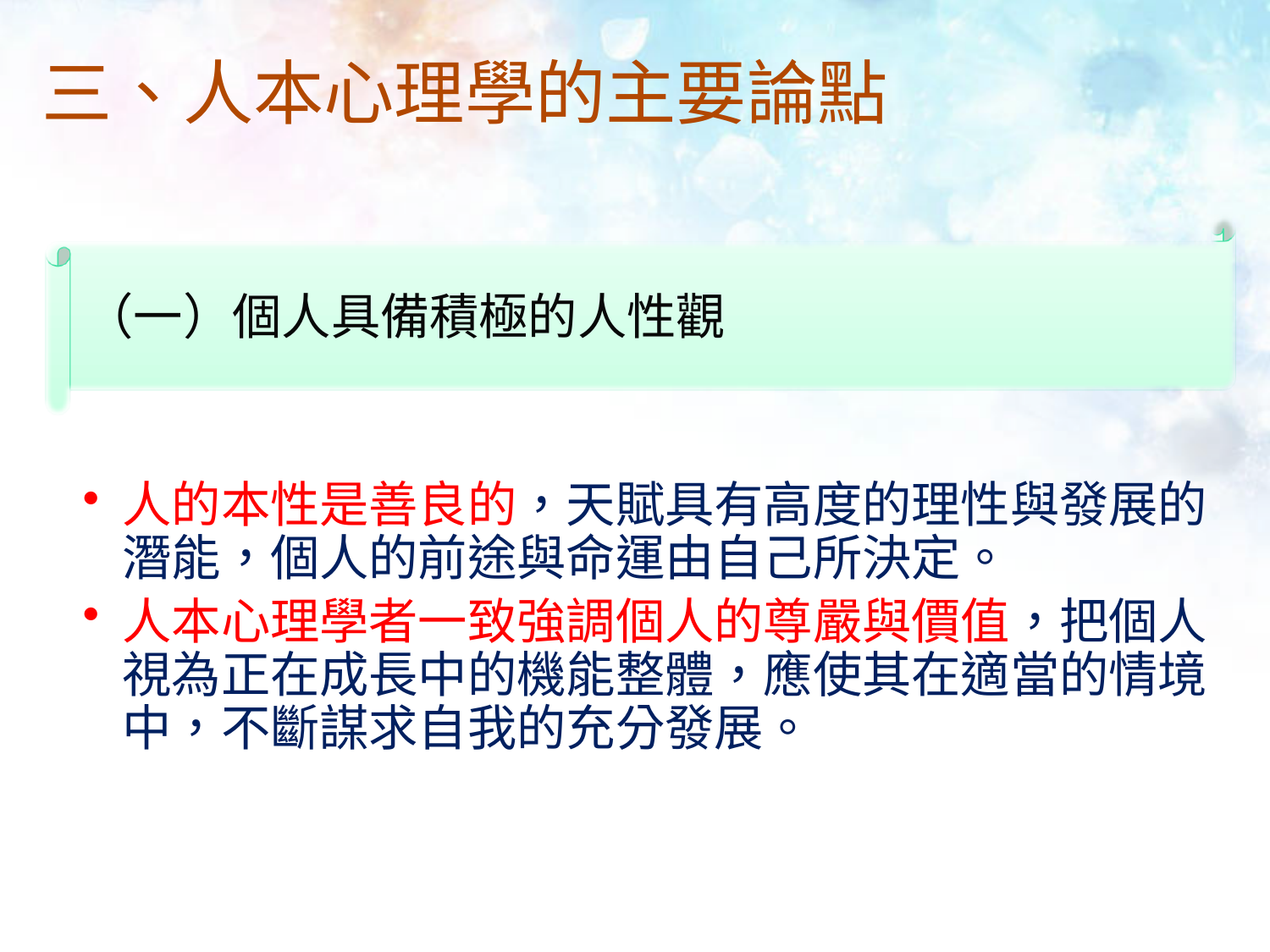

三、人本心理學的主要論點
（一）個人具備積極的人性觀
人的本性是善良的，天賦具有高度的理性與發展的潛能，個人的前途與命運由自己所決定。
人本心理學者一致強調個人的尊嚴與價值，把個人視為正在成長中的機能整體，應使其在適當的情境中，不斷謀求自我的充分發展。